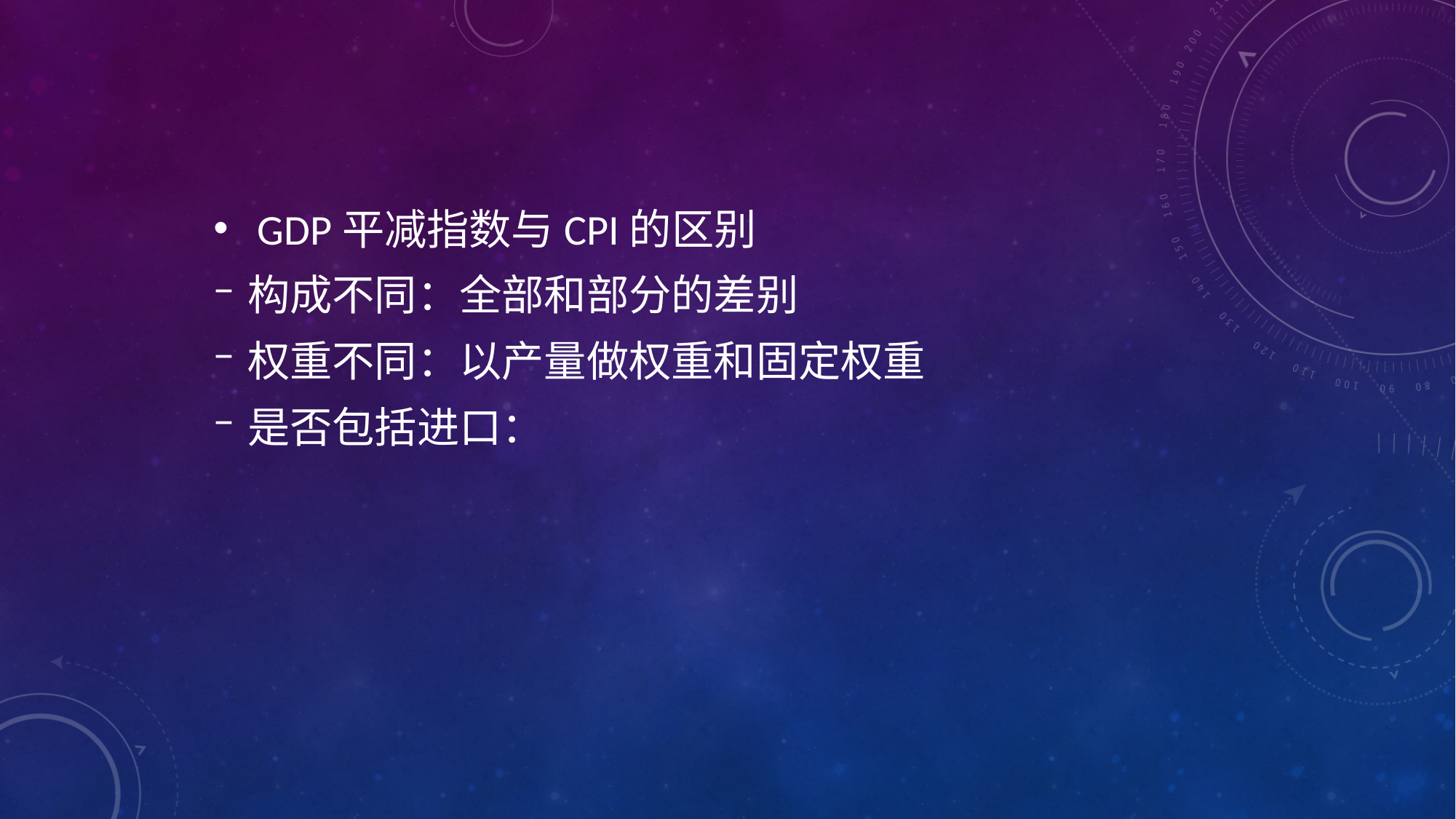

GDP平减指数与CPI的区别
构成不同：全部和部分的差别
权重不同：以产量做权重和固定权重
是否包括进口：